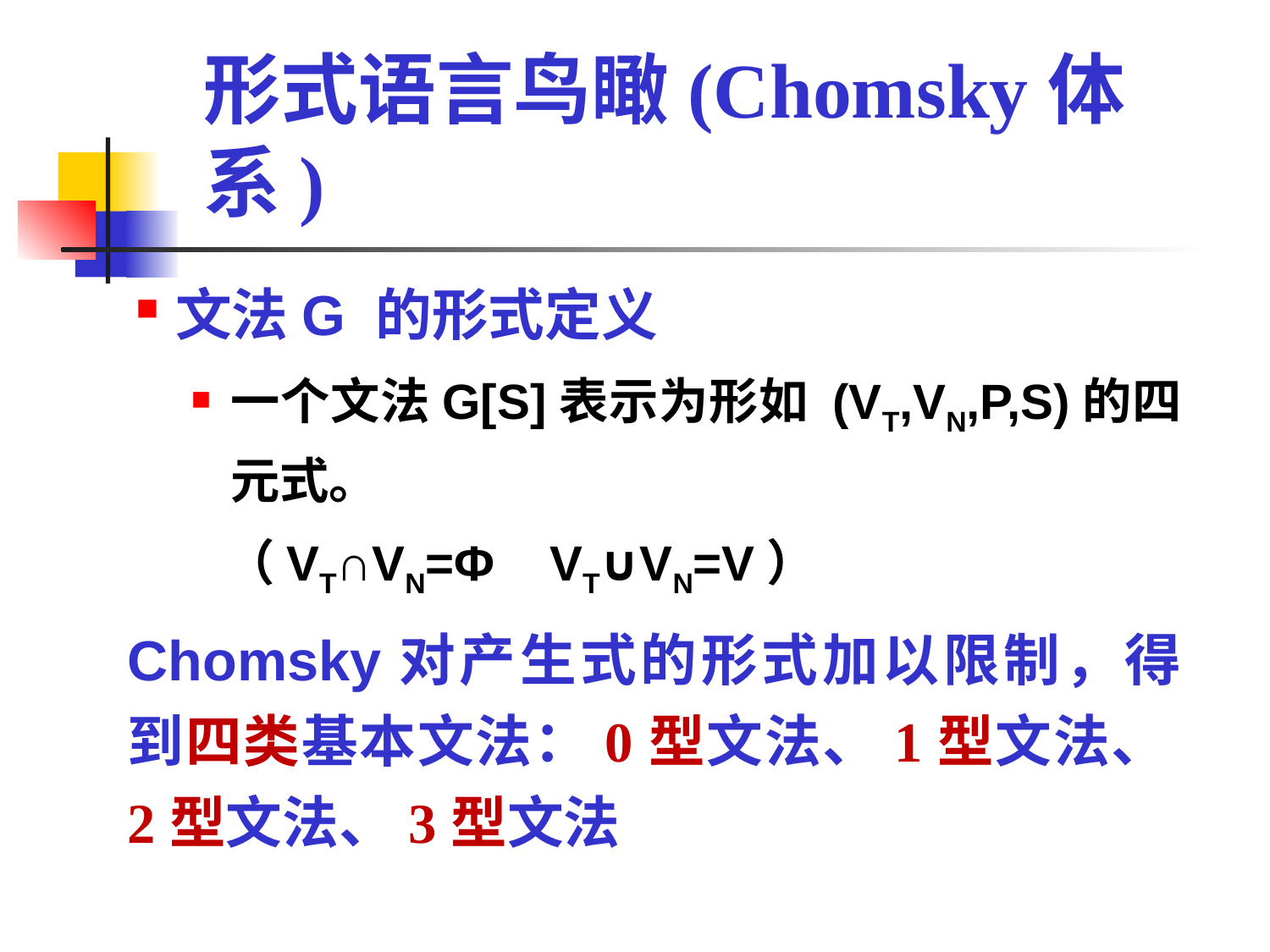

# 形式语言鸟瞰(Chomsky体系)
文法G 的形式定义
一个文法G[S]表示为形如 (VT,VN,P,S)的四元式。
  （VT∩VN=Φ    VT∪VN=V）
Chomsky对产生式的形式加以限制，得到四类基本文法：0型文法、1型文法、2型文法、3型文法